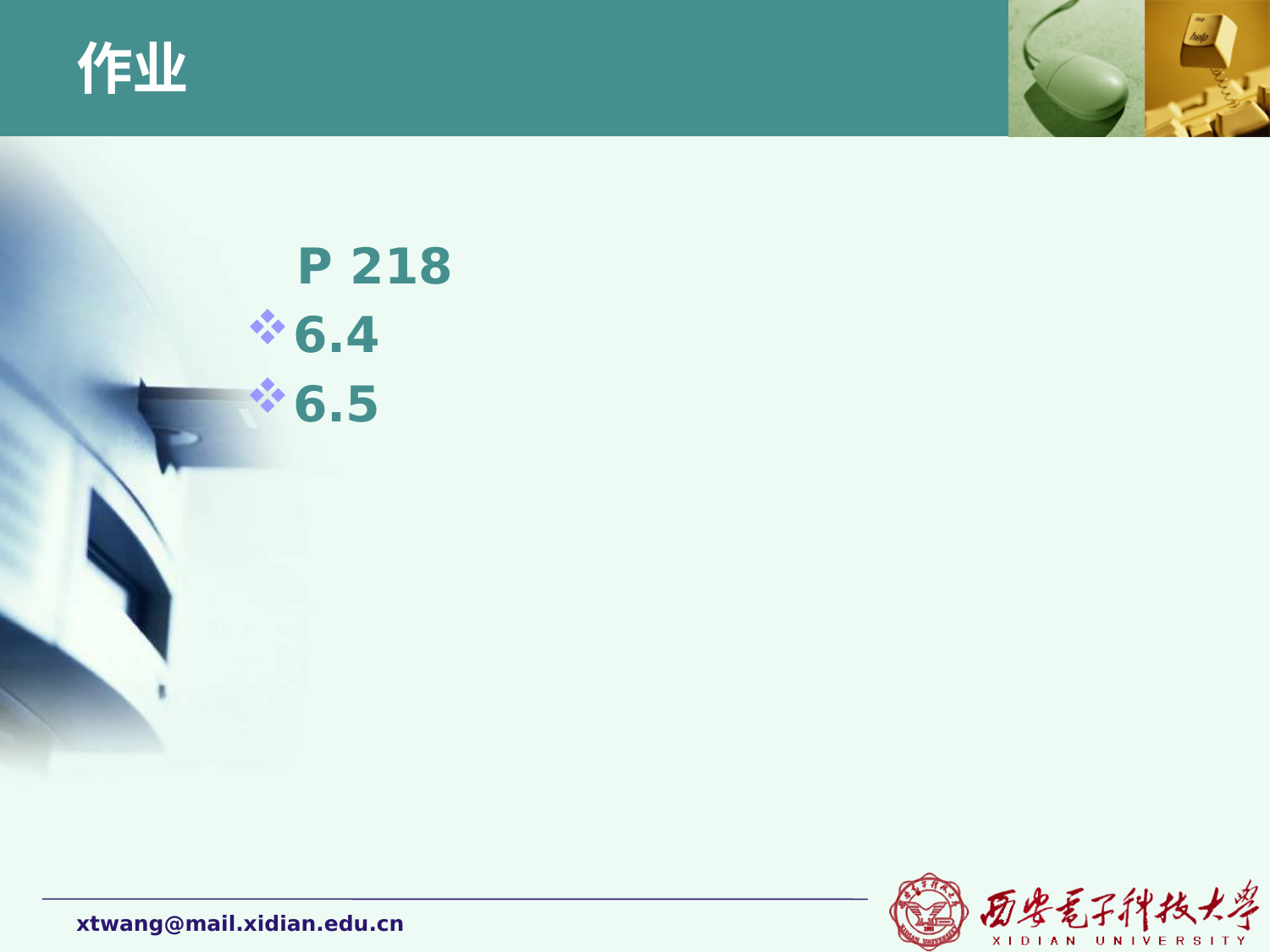

# 作业

   P 218
6.4
6.5
xtwang@mail.xidian.edu.cn